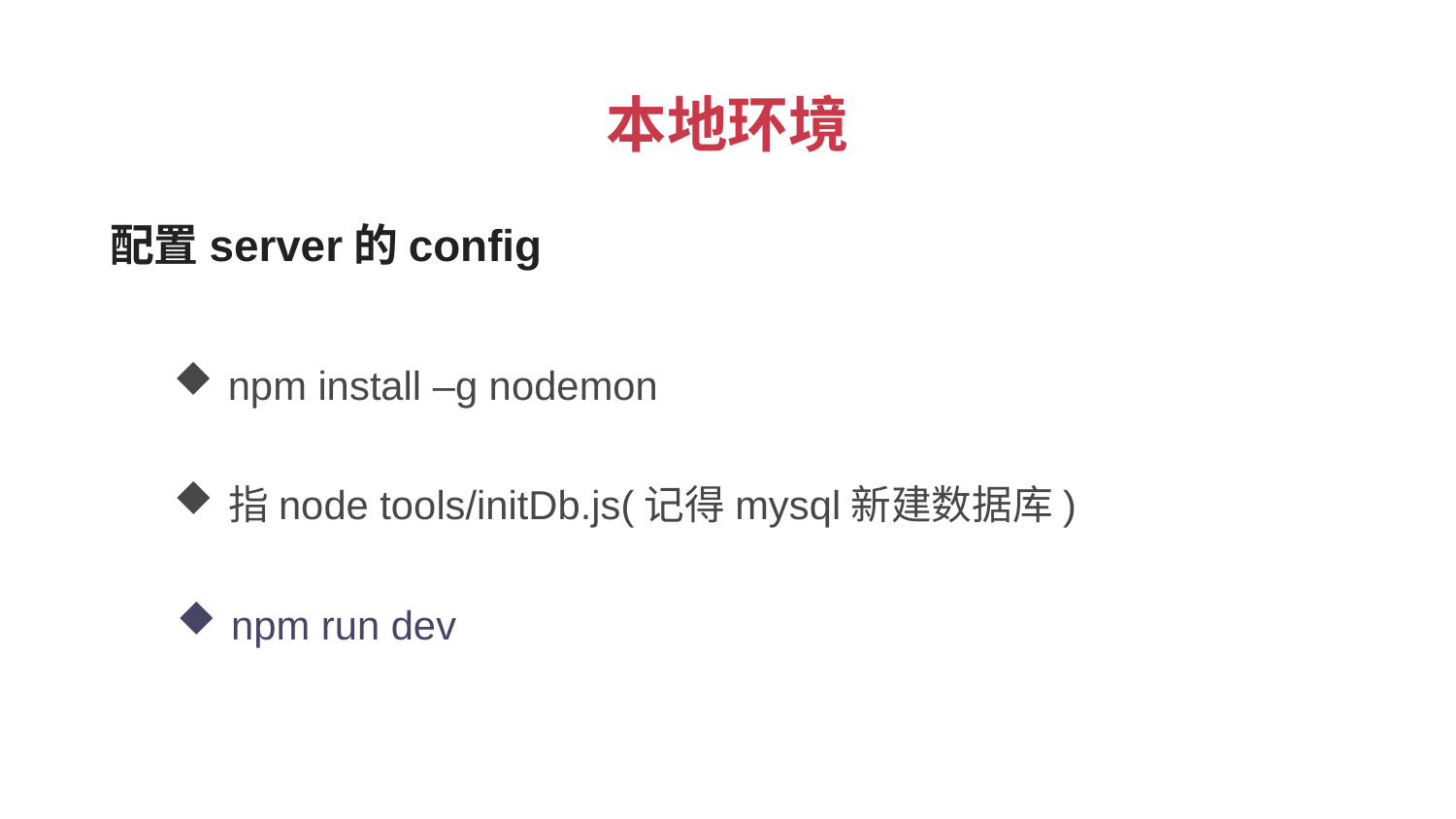

本地环境
 配置server的config
npm install –g nodemon
指node tools/initDb.js(记得mysql新建数据库)
npm run dev